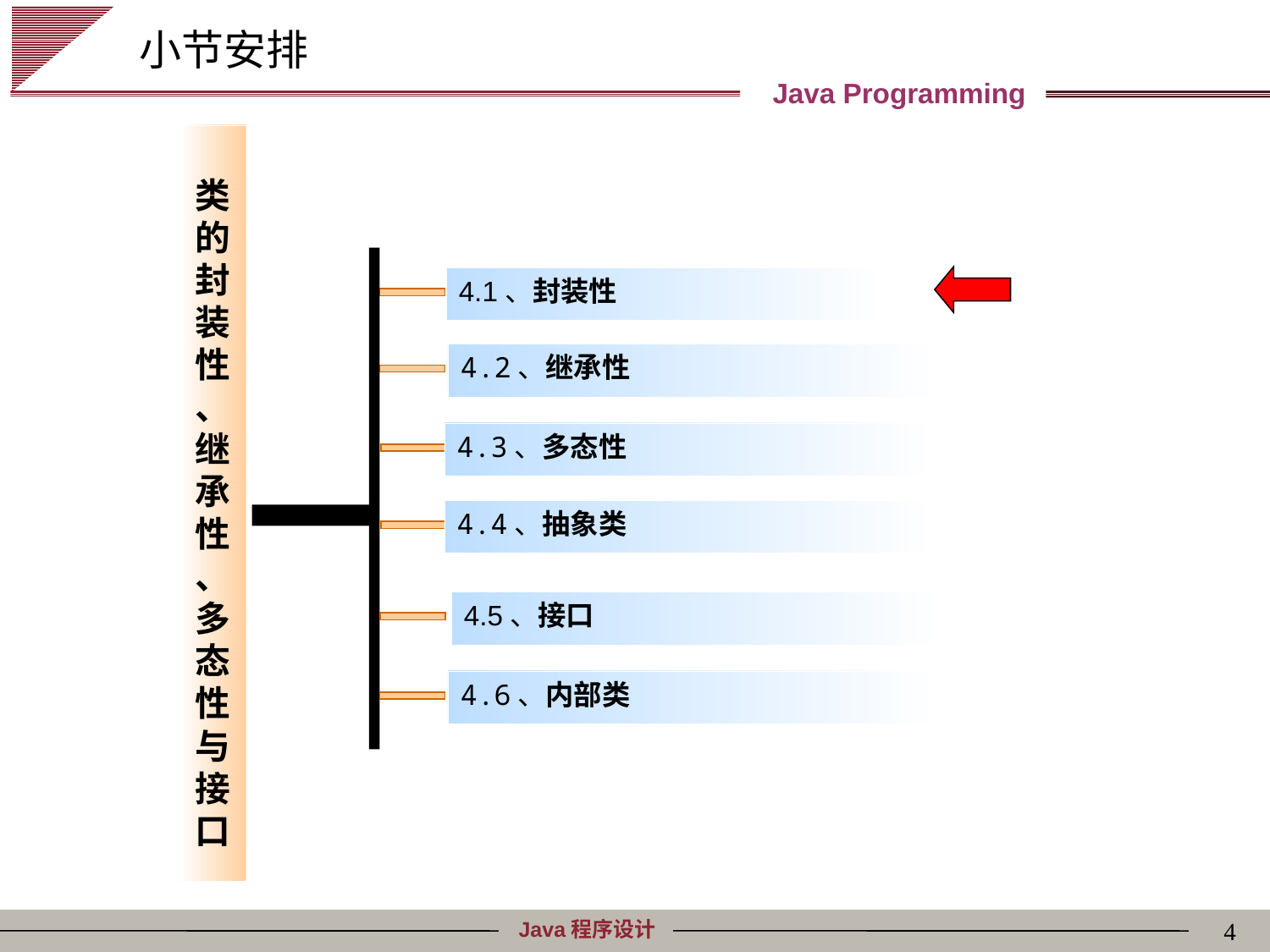

小节安排

类的封装性
、继承性
、多态性与接口

4.1、封装性

4.2、继承性

4.3、多态性

4.4、抽象类

4.5、接口

4.6、内部类